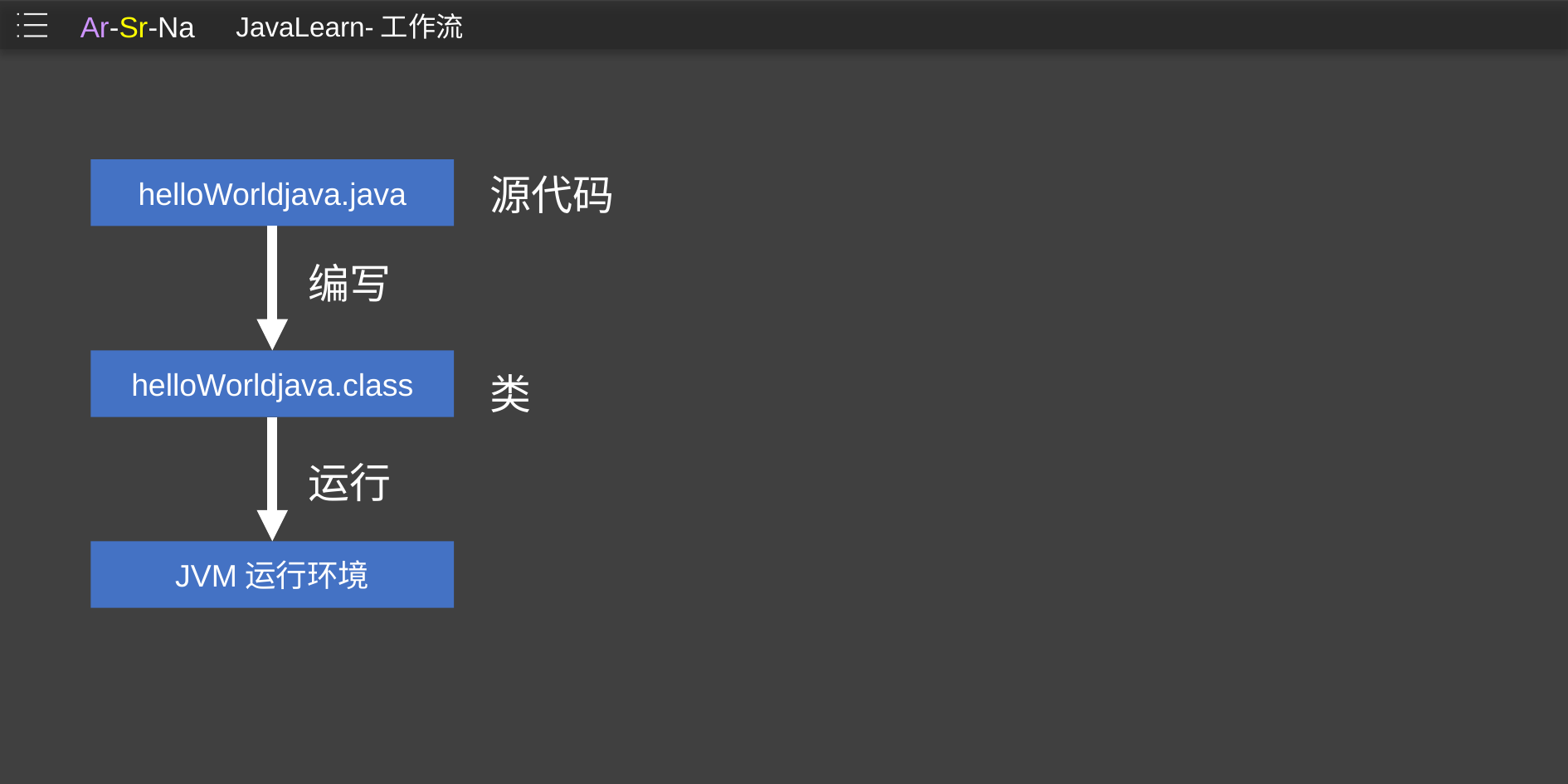

Ar-Sr-Na
JavaLearn-工作流

helloWorldjava.java
源代码

类
编写

运行
helloWorldjava.class
JVM运行环境